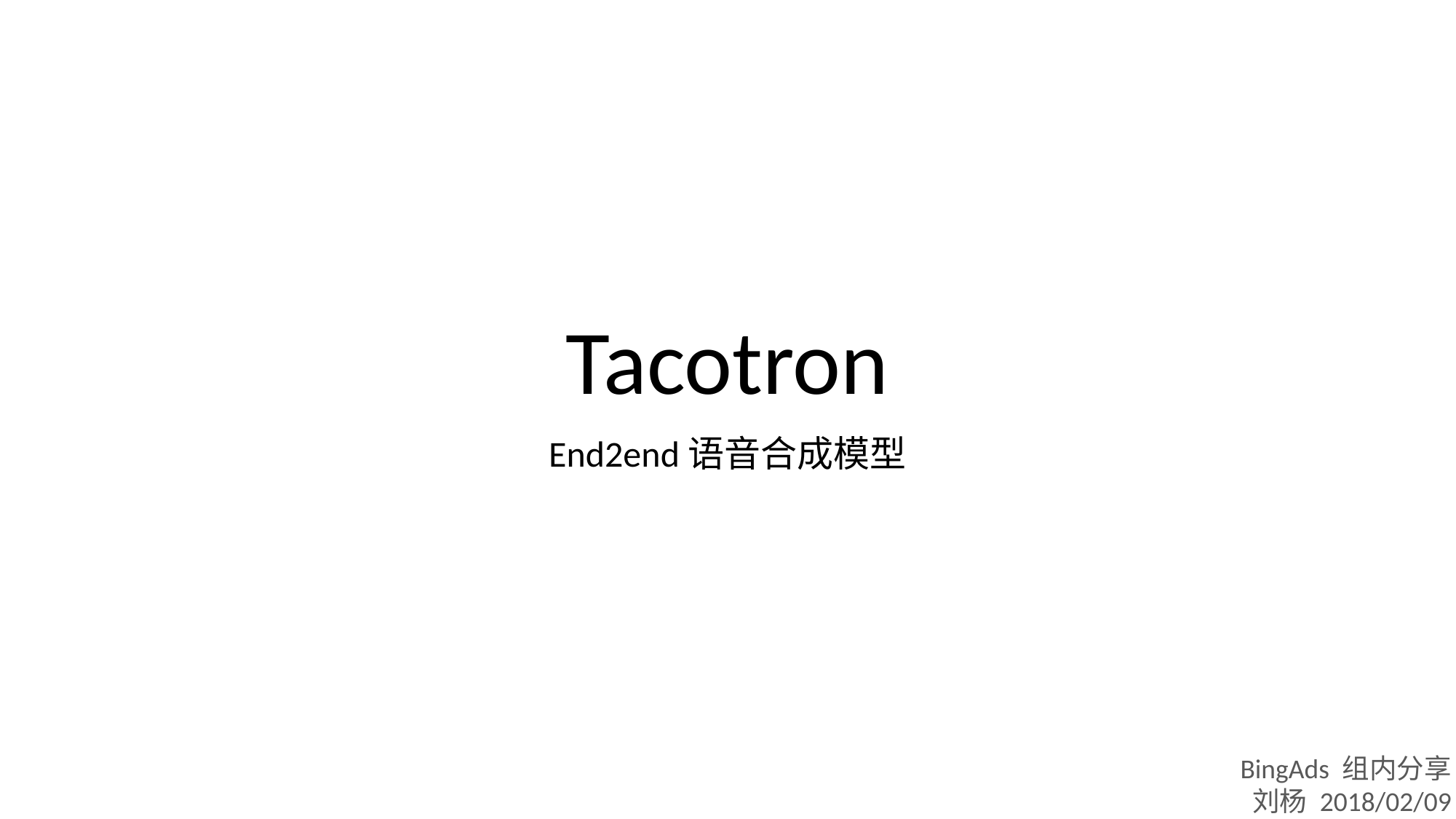

# Tacotron
End2end语音合成模型
BingAds 组内分享
刘杨 2018/02/09